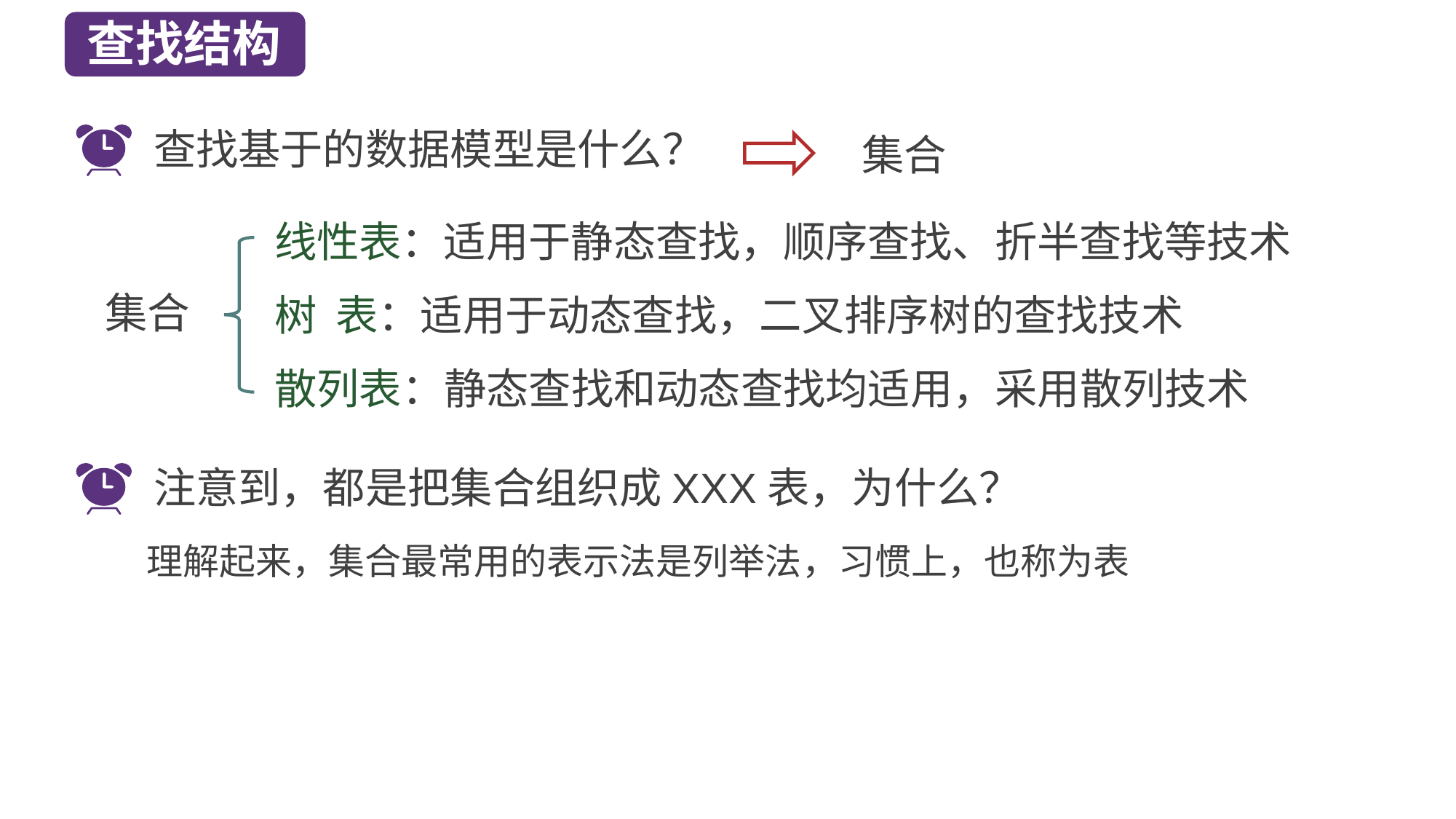

查找结构

查找基于的数据模型是什么？

集合

线性表：适用于静态查找，顺序查找、折半查找等技术

集合
树  表：适用于动态查找，二叉排序树的查找技术
散列表：静态查找和动态查找均适用，采用散列技术
注意到，都是把集合组织成XXX表，为什么？

理解起来，集合最常用的表示法是列举法，习惯上，也称为表